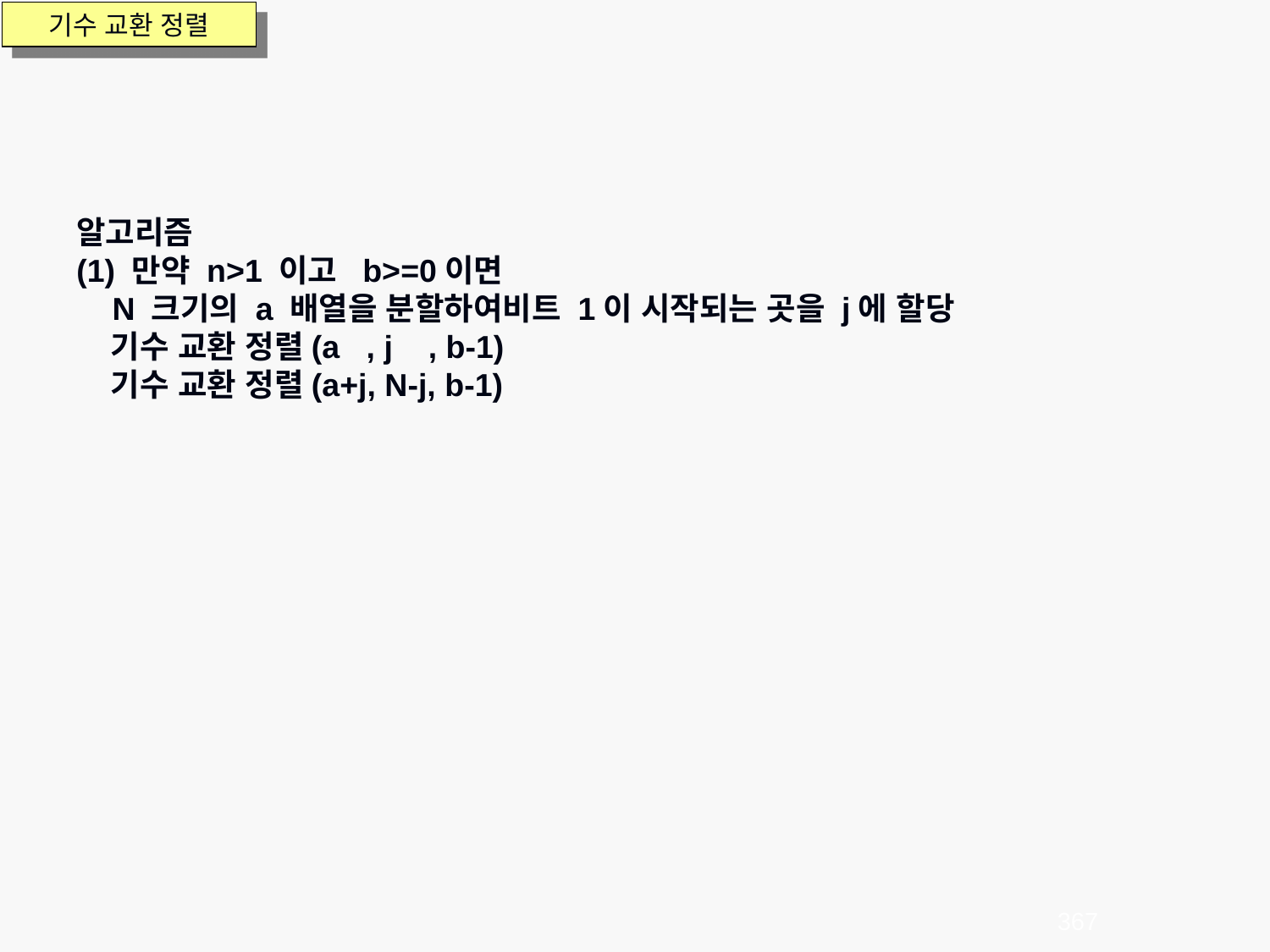

기수 교환 정렬

알고리즘
(1) 만약 n>1 이고  b>=0이면
    N 크기의 a 배열을 분할하여비트 1이 시작되는 곳을 j에 할당
   기수 교환 정렬(a   , j    , b-1)
   기수 교환 정렬(a+j, N-j, b-1)

367